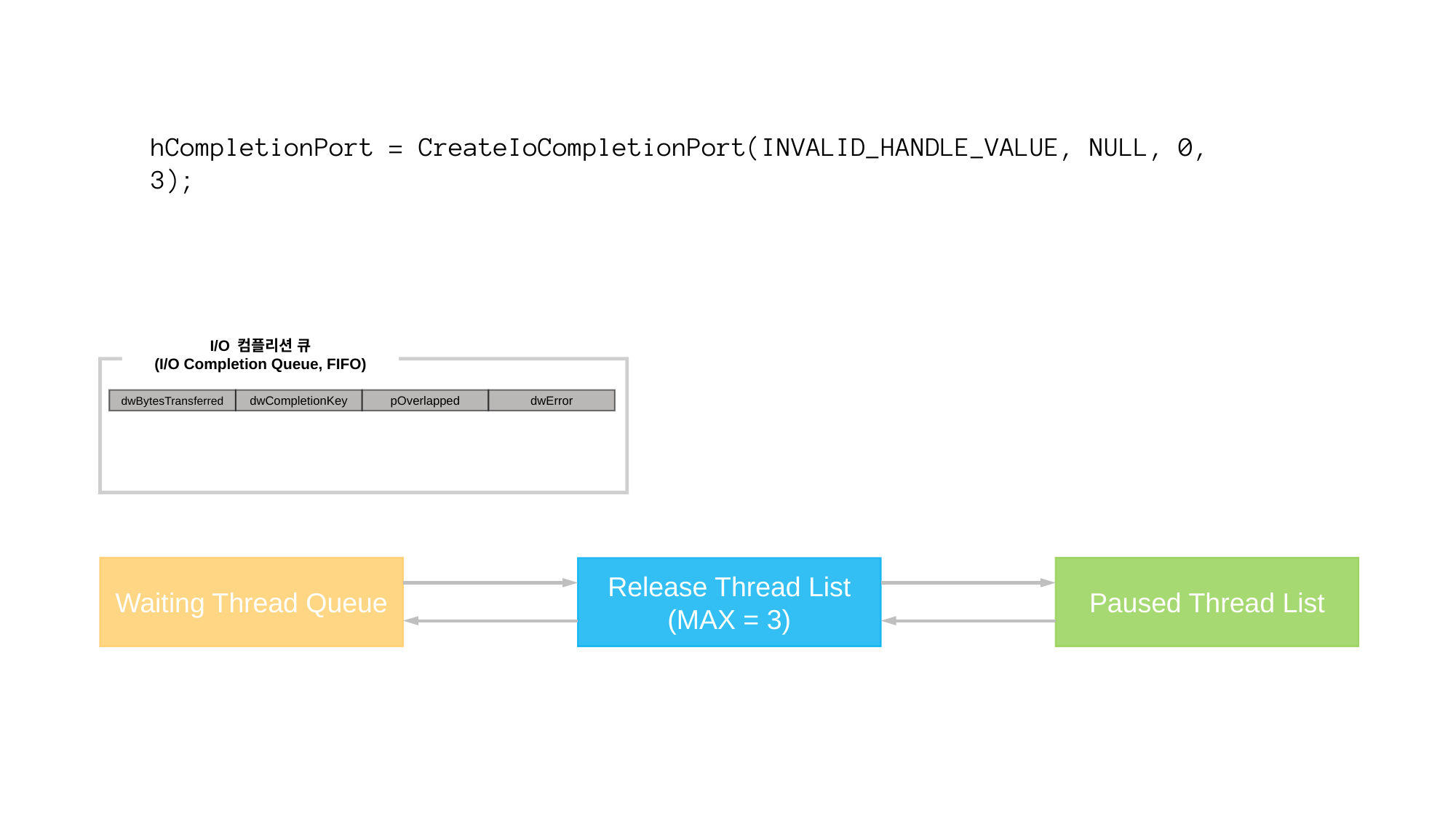

hCompletionPort = CreateIoCompletionPort(INVALID_HANDLE_VALUE, NULL, 0, 3);
I/O 컴플리션 큐
(I/O Completion Queue, FIFO)

dwCompletionKey
pOverlapped
dwError
dwBytesTransferred
Waiting Thread Queue
Paused Thread List
Release Thread List
(MAX = 3)